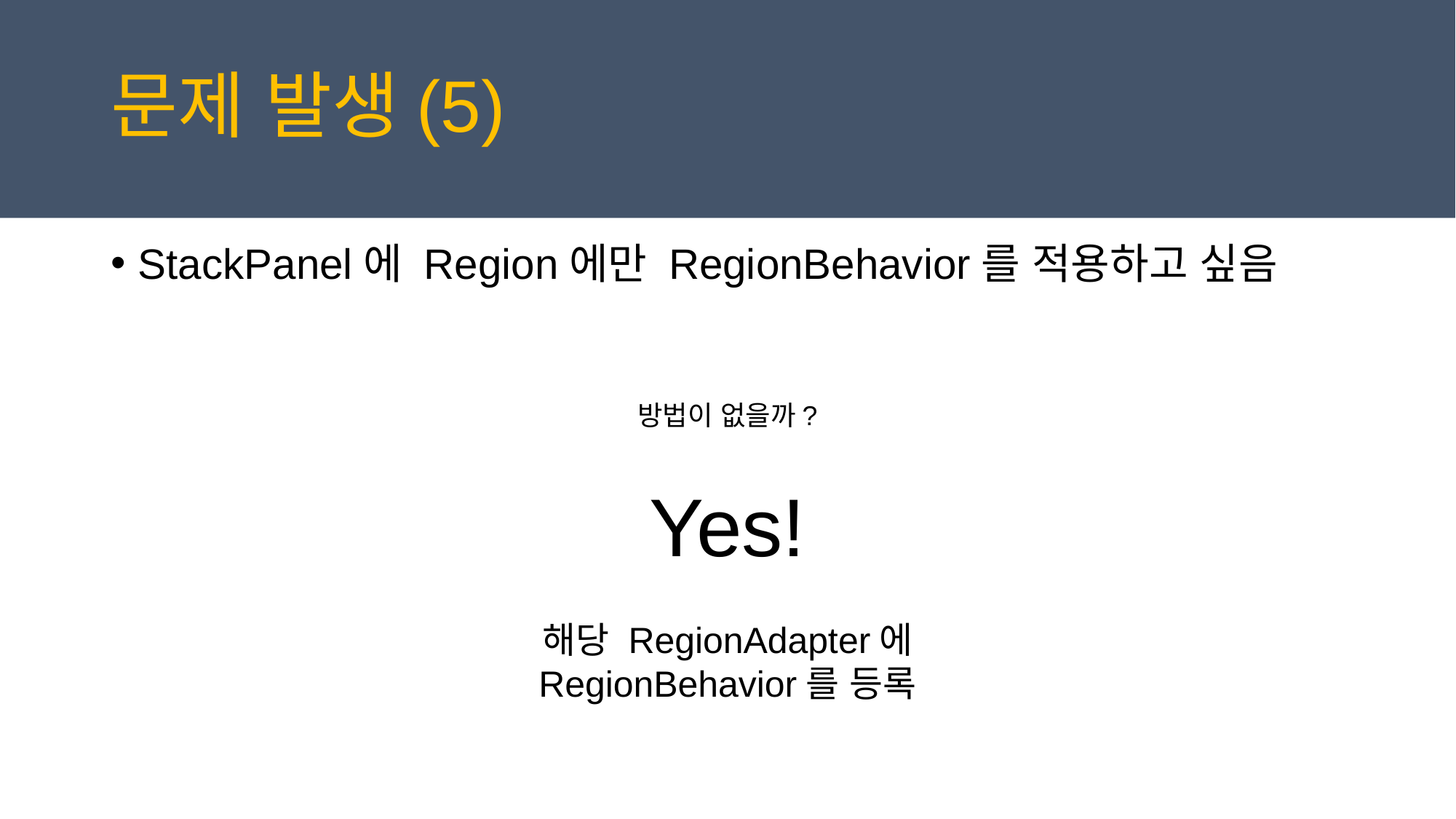

문제 발생(5)
StackPanel에 Region에만 RegionBehavior를 적용하고 싶음
방법이 없을까?

Yes!

해당 RegionAdapter에
RegionBehavior를 등록